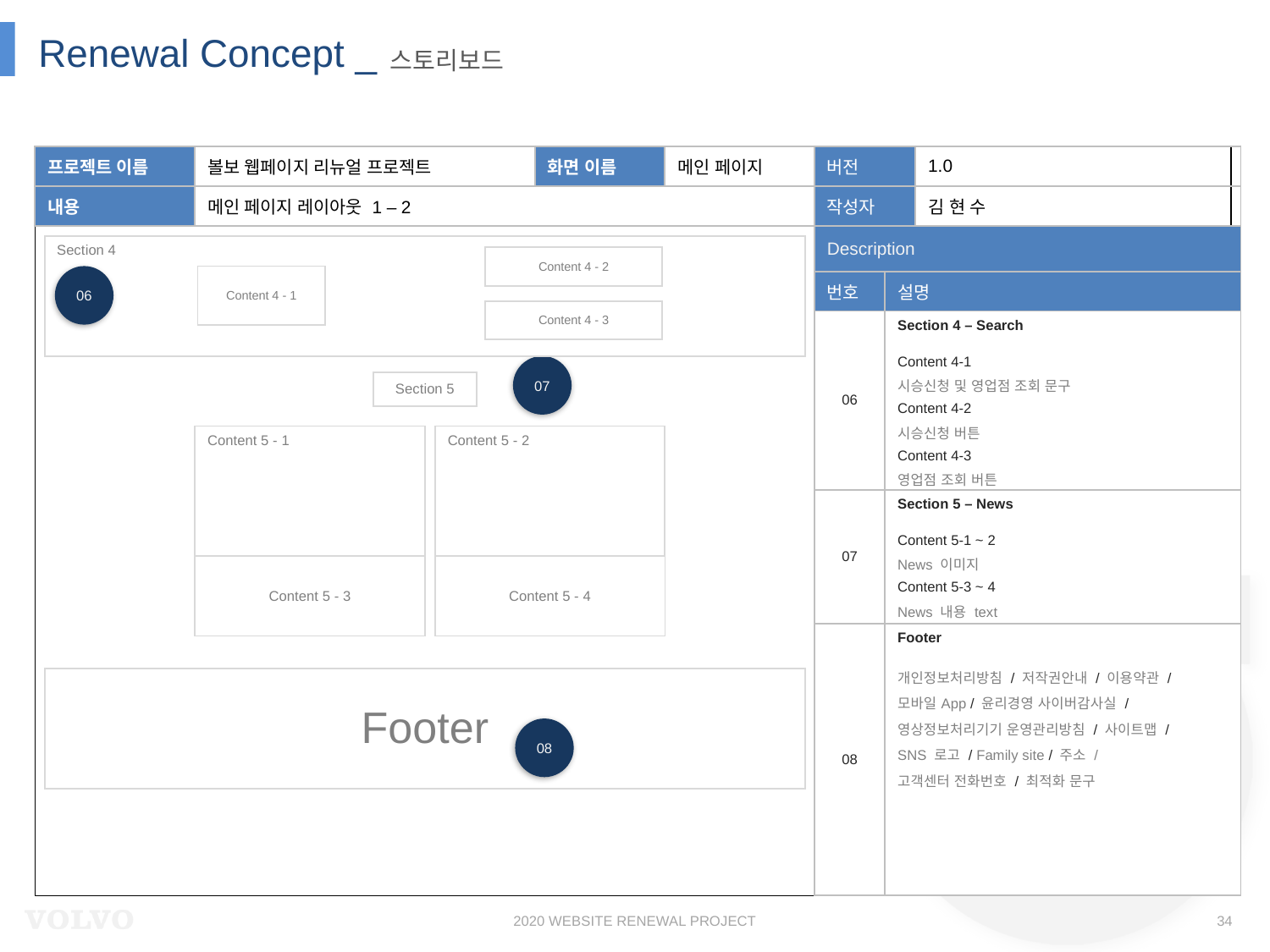

Renewal Concept _
스토리보드

| 프로젝트 이름 | 볼보 웹페이지 리뉴얼 프로젝트 | 화면 이름 | 메인 페이지 |
| --- | --- | --- | --- |
| 내용 | 메인 페이지 레이아웃 1 – 2 |  |  |
| 버전 |  | 1.0 |
| --- | --- | --- |
| 작성자 |  | 김 현 수 |
| Description |  |  |
| 번호 | 설명 |  |
| 06 | Section 4 – Search Content 4-1 시승신청 및 영업점 조회 문구 Content 4-2 시승신청 버튼 Content 4-3 영업점 조회 버튼 |  |
| 07 | Section 5 – News Content 5-1 ~ 2 News 이미지 Content 5-3 ~ 4 News 내용 text |  |
| 08 | Footer 개인정보처리방침 / 저작권안내 / 이용약관 / 모바일App / 윤리경영 사이버감사실 / 영상정보처리기기 운영관리방침 / 사이트맵 / SNS 로고 / Family site / 주소 / 고객센터 전화번호 / 최적화 문구 |  |
| Section 4 |
| --- |
| Content 4 - 2 |
| --- |
| Content 4 - 1 |
| --- |
06
| Content 4 - 3 |
| --- |
07
| Section 5 |
| --- |
| Content 5 - 1 |
| --- |
| Content 5 - 2 |
| --- |
| Content 5 - 3 |
| --- |
| Content 5 - 4 |
| --- |
| Footer |
| --- |
08